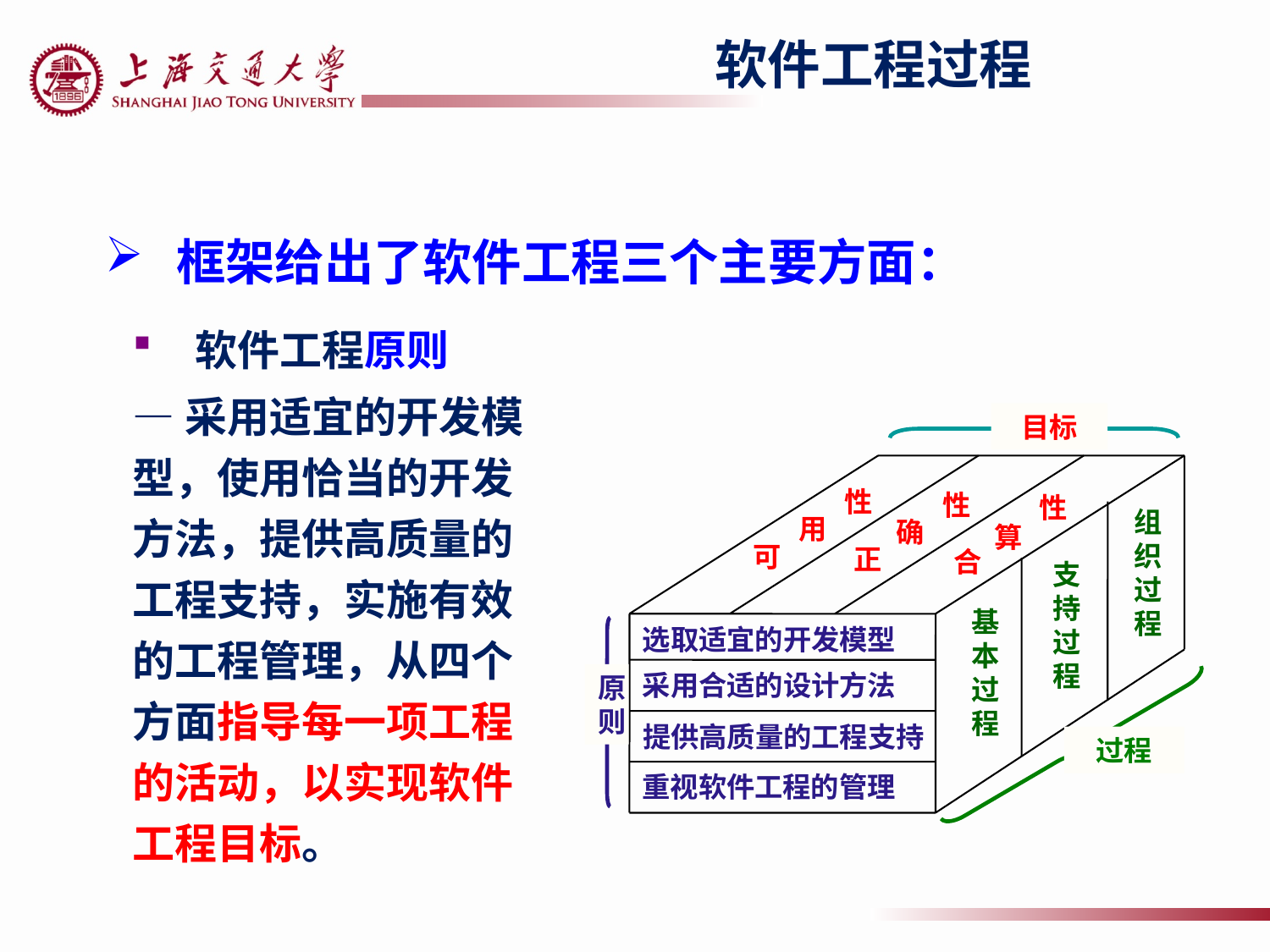

软件工程过程
# 框架给出了软件工程三个主要方面：
软件工程原则
—采用适宜的开发模型，使用恰当的开发方法，提供高质量的工程支持，实施有效的工程管理，从四个方面指导每一项工程的活动，以实现软件工程目标。

目标

性
性
性
组
织
过
程

用
确
算
可
正
合
支
持
过
程

基本过程

选取适宜的开发模型

采用合适的设计方法
原则

提供高质量的工程支持
过程

重视软件工程的管理